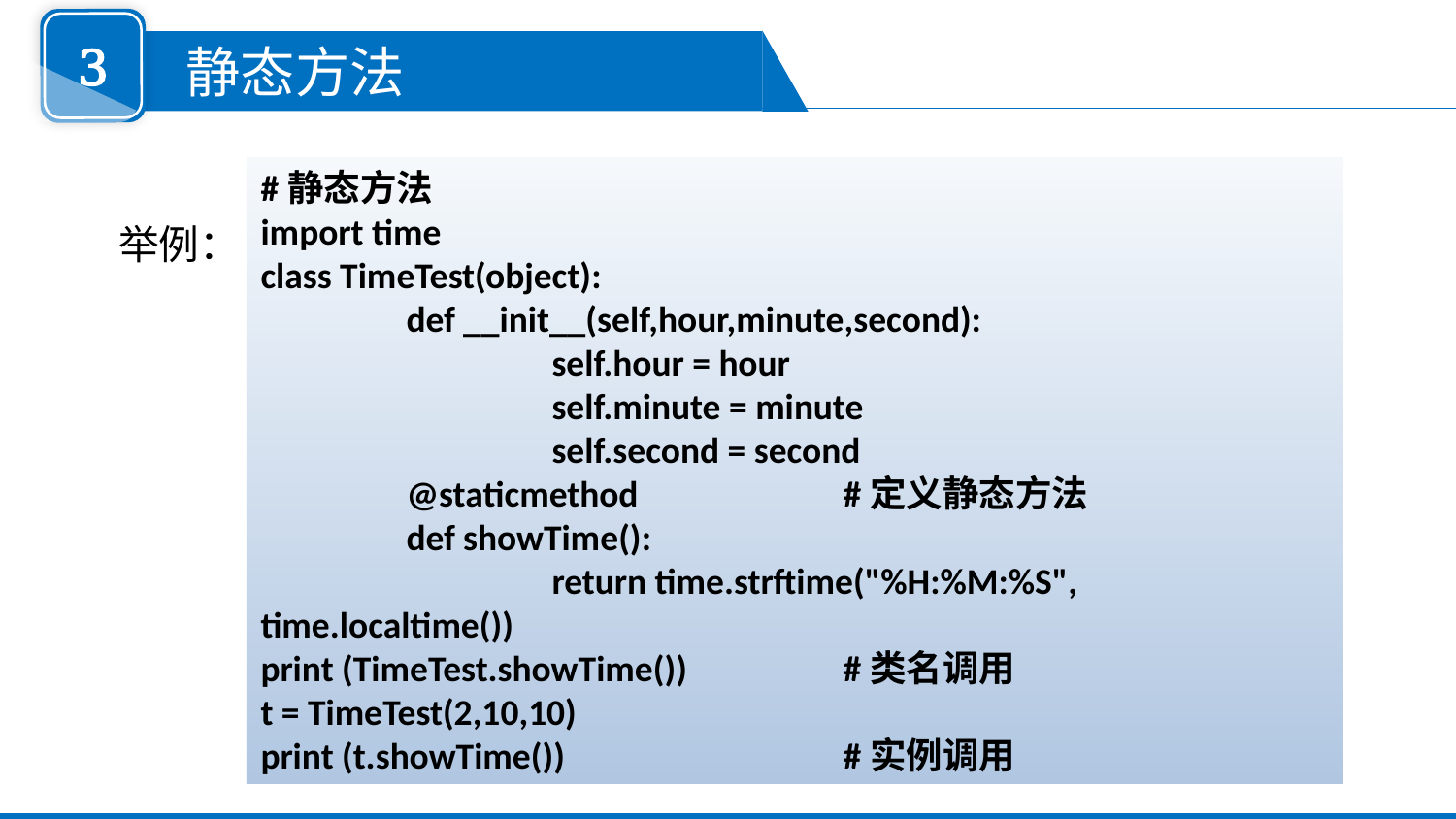

3

  静态方法
#静态方法
import time
class TimeTest(object):
	def __init__(self,hour,minute,second):
		self.hour = hour
		self.minute = minute
		self.second = second
	@staticmethod               	#定义静态方法
	def showTime():
		return time.strftime("%H:%M:%S", time.localtime())
print (TimeTest.showTime()) 		#类名调用
t = TimeTest(2,10,10)
print (t.showTime())        		#实例调用
举例：